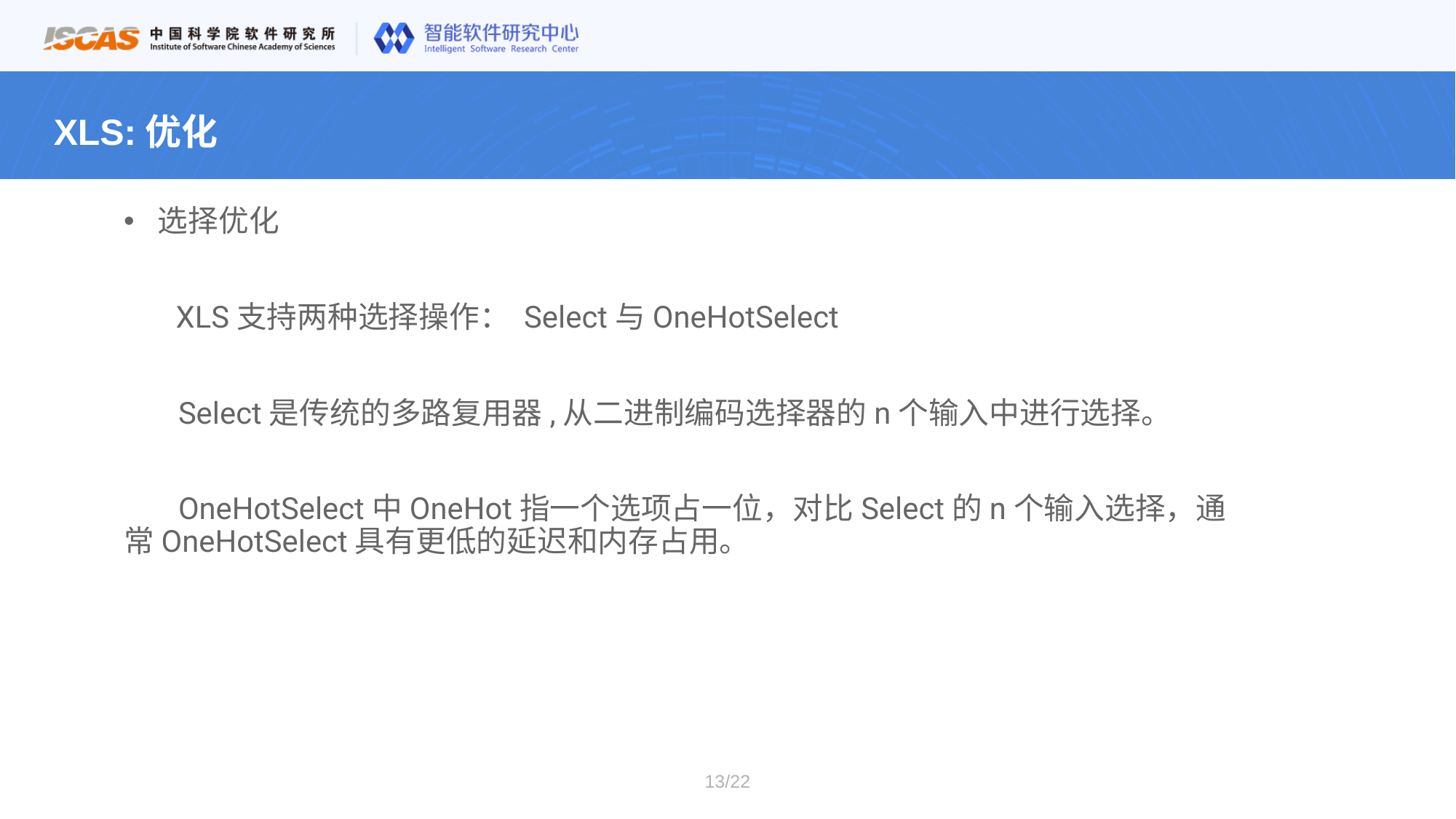

XLS:优化
选择优化

       XLS支持两种选择操作： Select与OneHotSelect

Select是传统的多路复用器,从二进制编码选择器的n个输入中进行选择。

OneHotSelect中OneHot指一个选项占一位，对比Select的n个输入选择，通常OneHotSelect具有更低的延迟和内存占用。

13/22